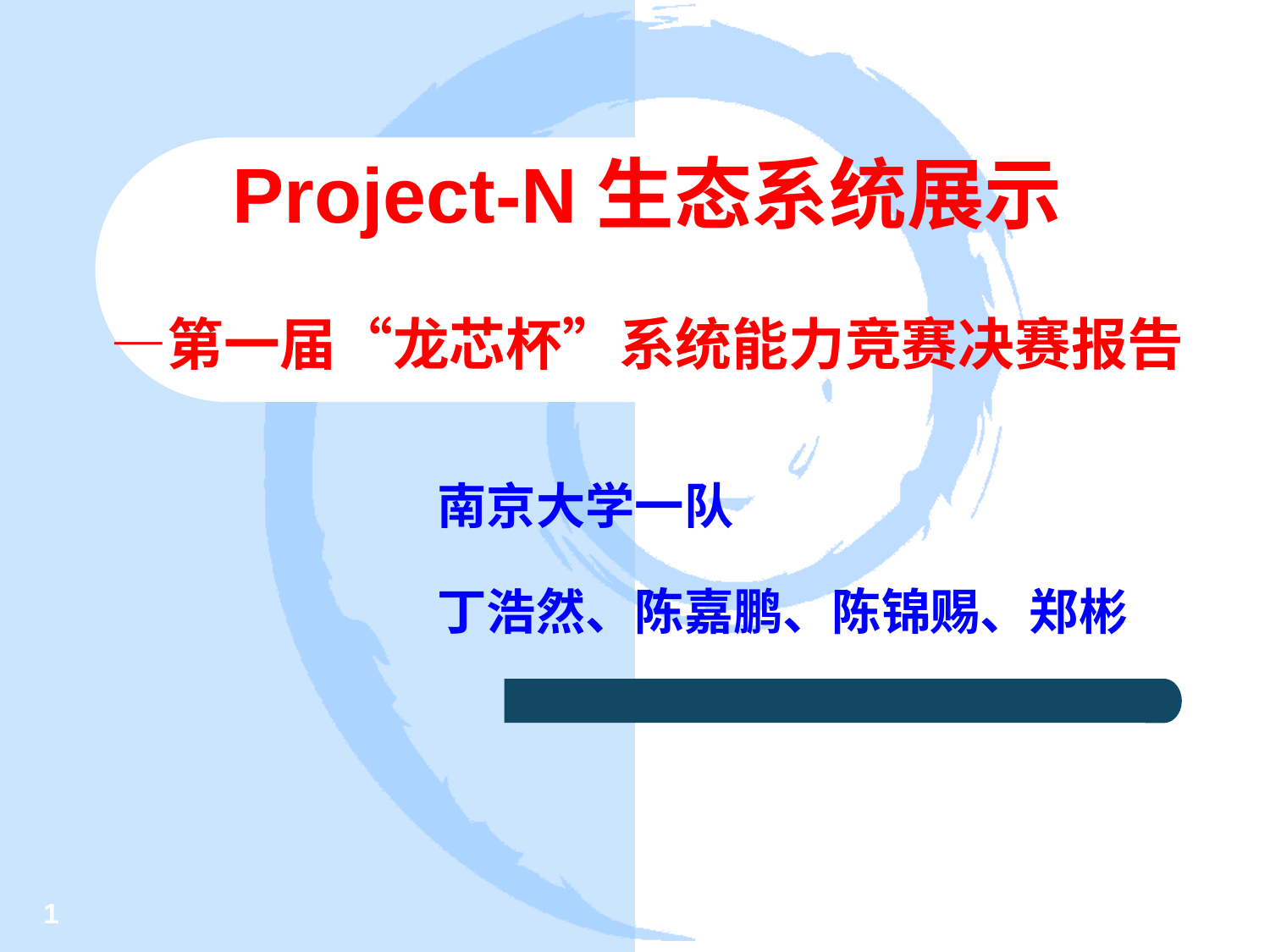

# Project-N生态系统展示 —第一届“龙芯杯”系统能力竞赛决赛报告
南京大学一队

丁浩然、陈嘉鹏、陈锦赐、郑彬
1